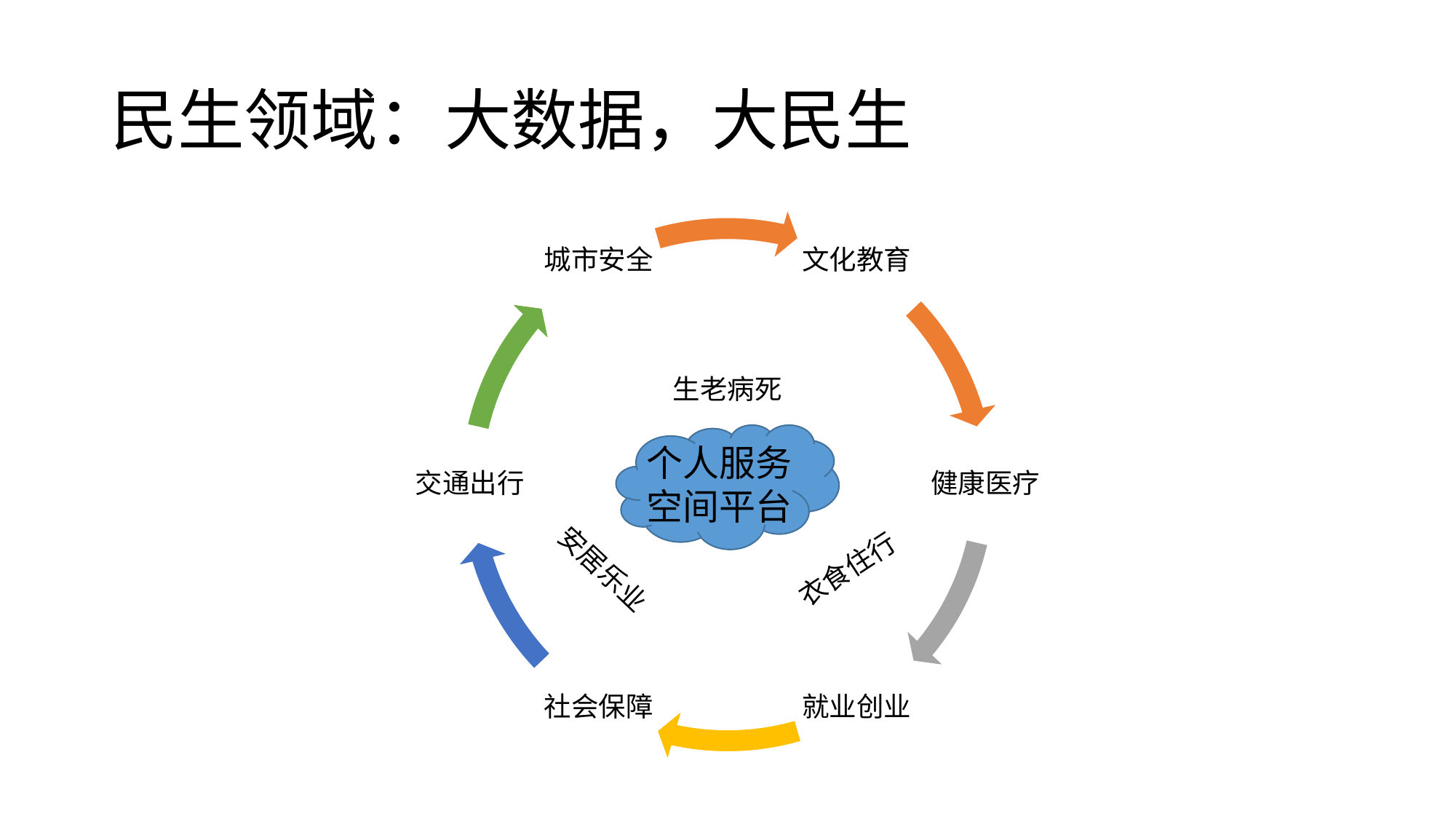

# 民生领域：大数据，大民生
文化教育
健康医疗
就业创业
社会保障
交通出行
城市安全
生老病死
个人服务空间平台
安居乐业
衣食住行